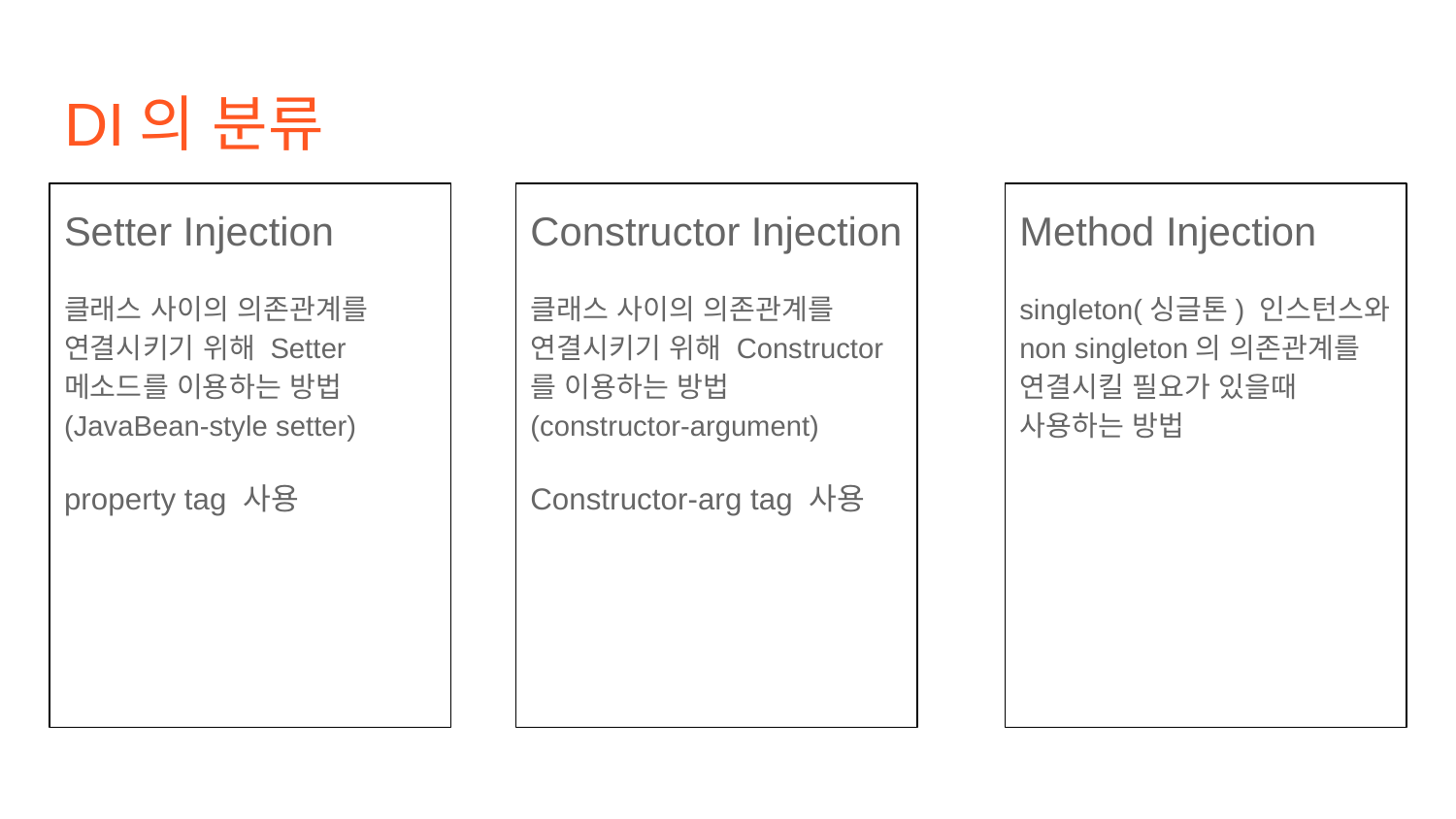

# DI의 분류
Setter Injection
클래스 사이의 의존관계를 연결시키기 위해 Setter메소드를 이용하는 방법 (JavaBean-style setter)
property tag 사용
Constructor Injection
클래스 사이의 의존관계를 연결시키기 위해 Constructor를 이용하는 방법 (constructor-argument)
Constructor-arg tag 사용
Method Injection
singleton(싱글톤) 인스턴스와 non singleton의 의존관계를 연결시킬 필요가 있을때 사용하는 방법